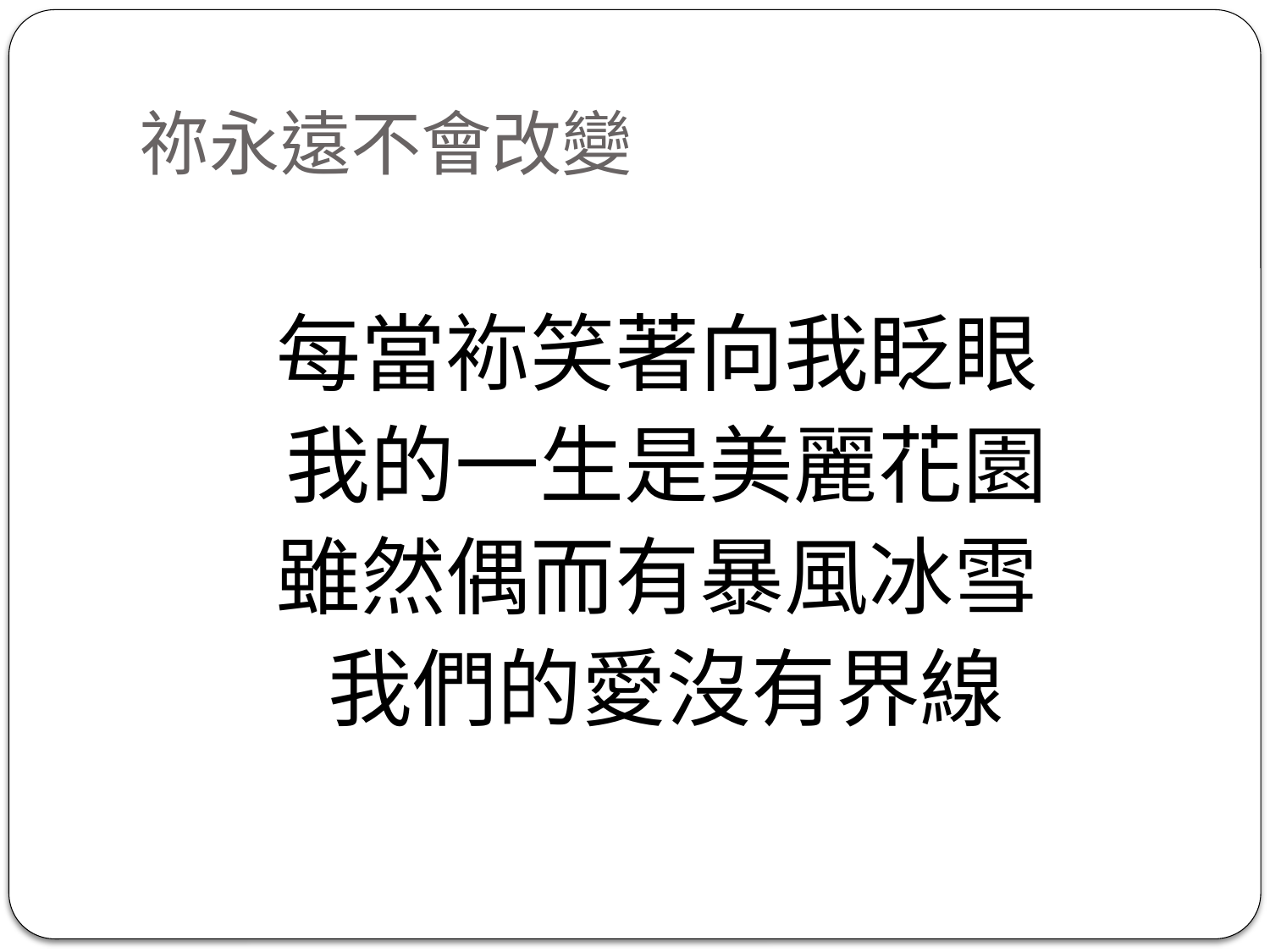

# 祢永遠不會改變
每當袮笑著向我眨眼
我的一生是美麗花園
雖然偶而有暴風冰雪
我們的愛沒有界線